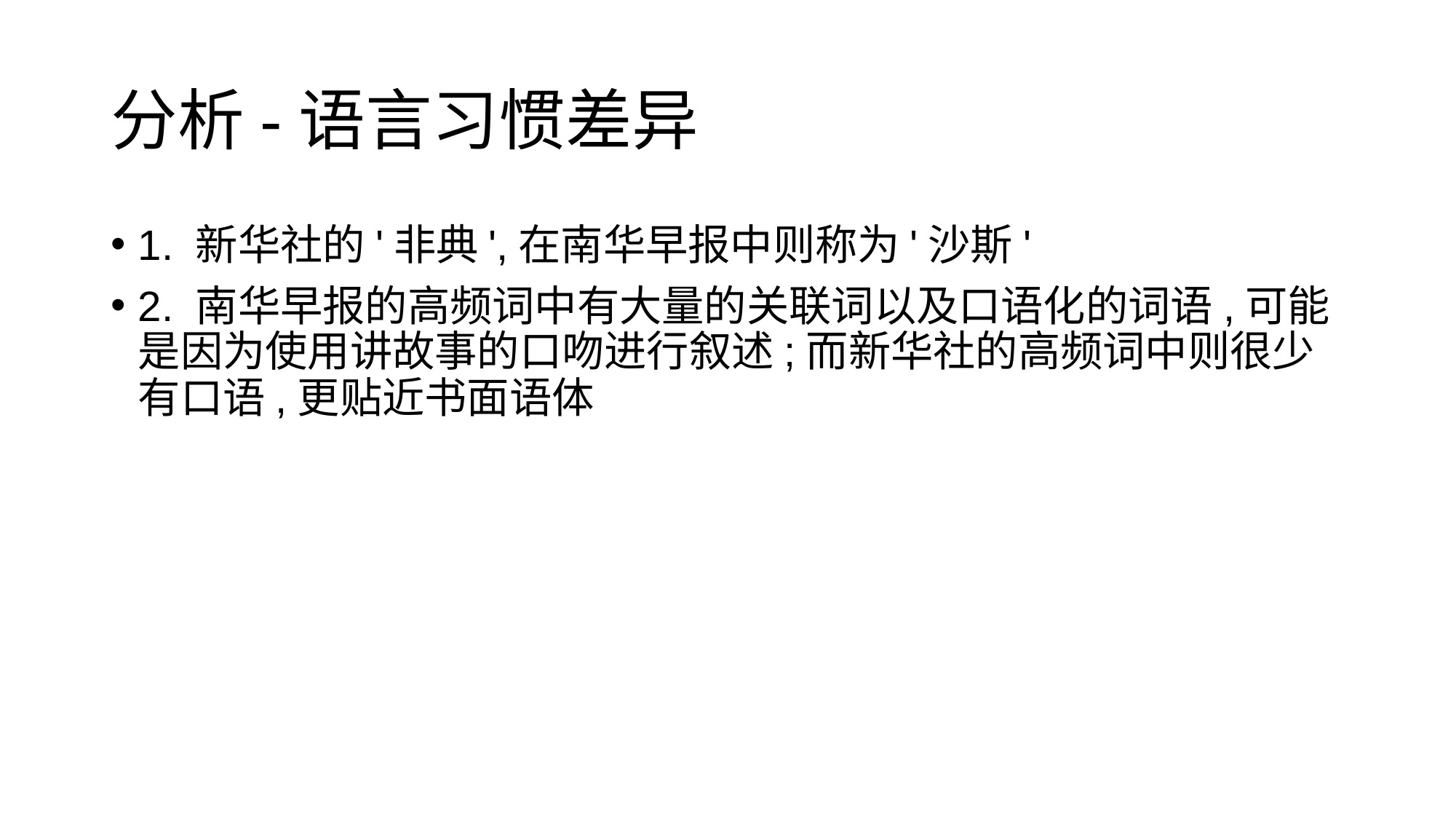

# 分析-语言习惯差异
1. 新华社的'非典',在南华早报中则称为'沙斯'
2. 南华早报的高频词中有大量的关联词以及口语化的词语,可能是因为使用讲故事的口吻进行叙述;而新华社的高频词中则很少有口语,更贴近书面语体